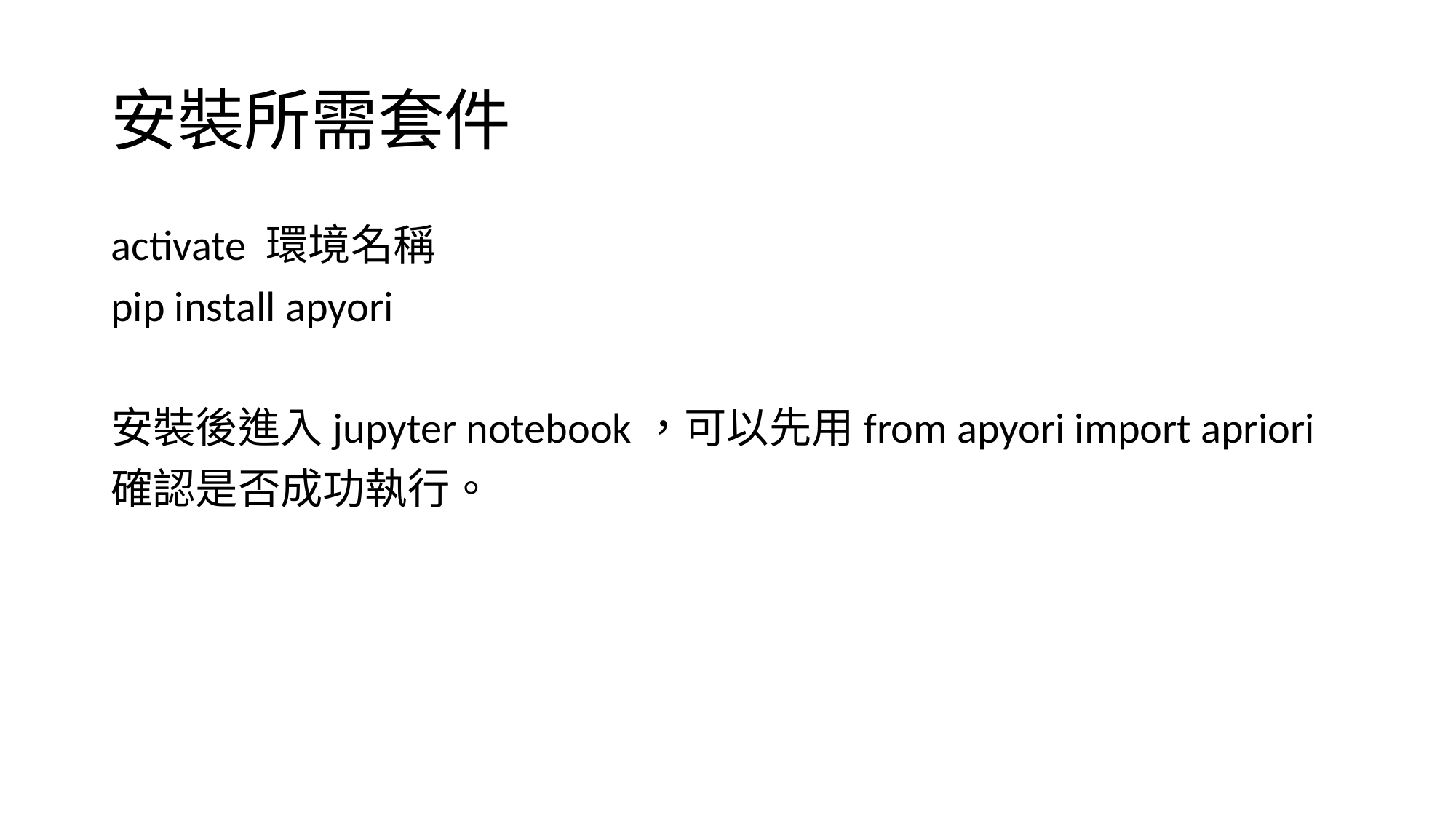

# 安裝所需套件
activate 環境名稱
pip install apyori

安裝後進入jupyter notebook，可以先用from apyori import apriori
確認是否成功執行。